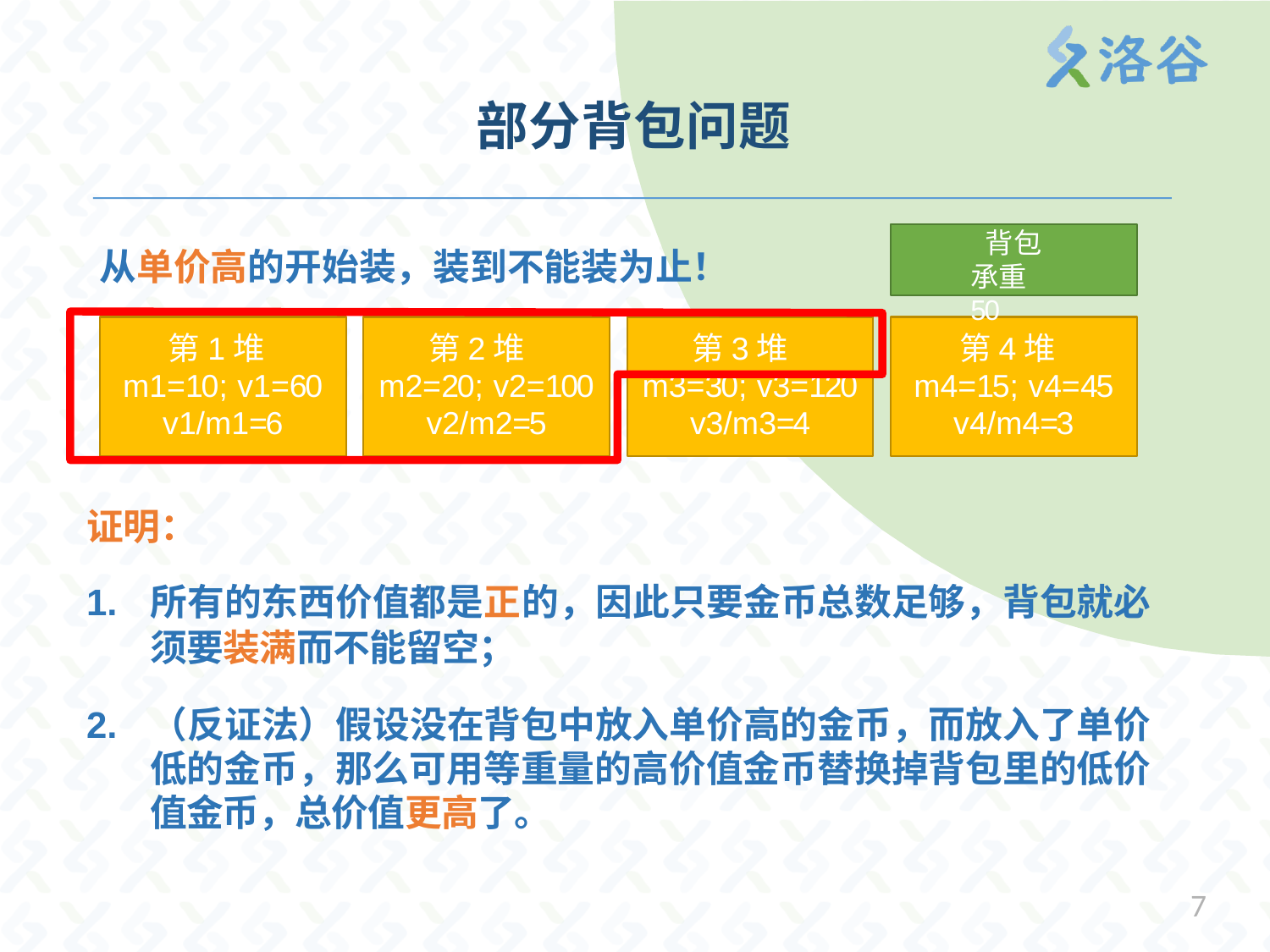

# 部分背包问题

背包 承重50
从单价高的开始装，装到不能装为止！

第1堆   m1=10; v1=60
v1/m1=6
第2堆    m2=20; v2=100
v2/m2=5
第3堆    m3=30; v3=120
v3/m3=4
第4堆   m4=15; v4=45
v4/m4=3
证明：

1.	所有的东西价值都是正的，因此只要金币总数足够，背包就必 须要装满而不能留空；

2.	（反证法）假设没在背包中放入单价高的金币，而放入了单价 低的金币，那么可用等重量的高价值金币替换掉背包里的低价 值金币，总价值更高了。
7